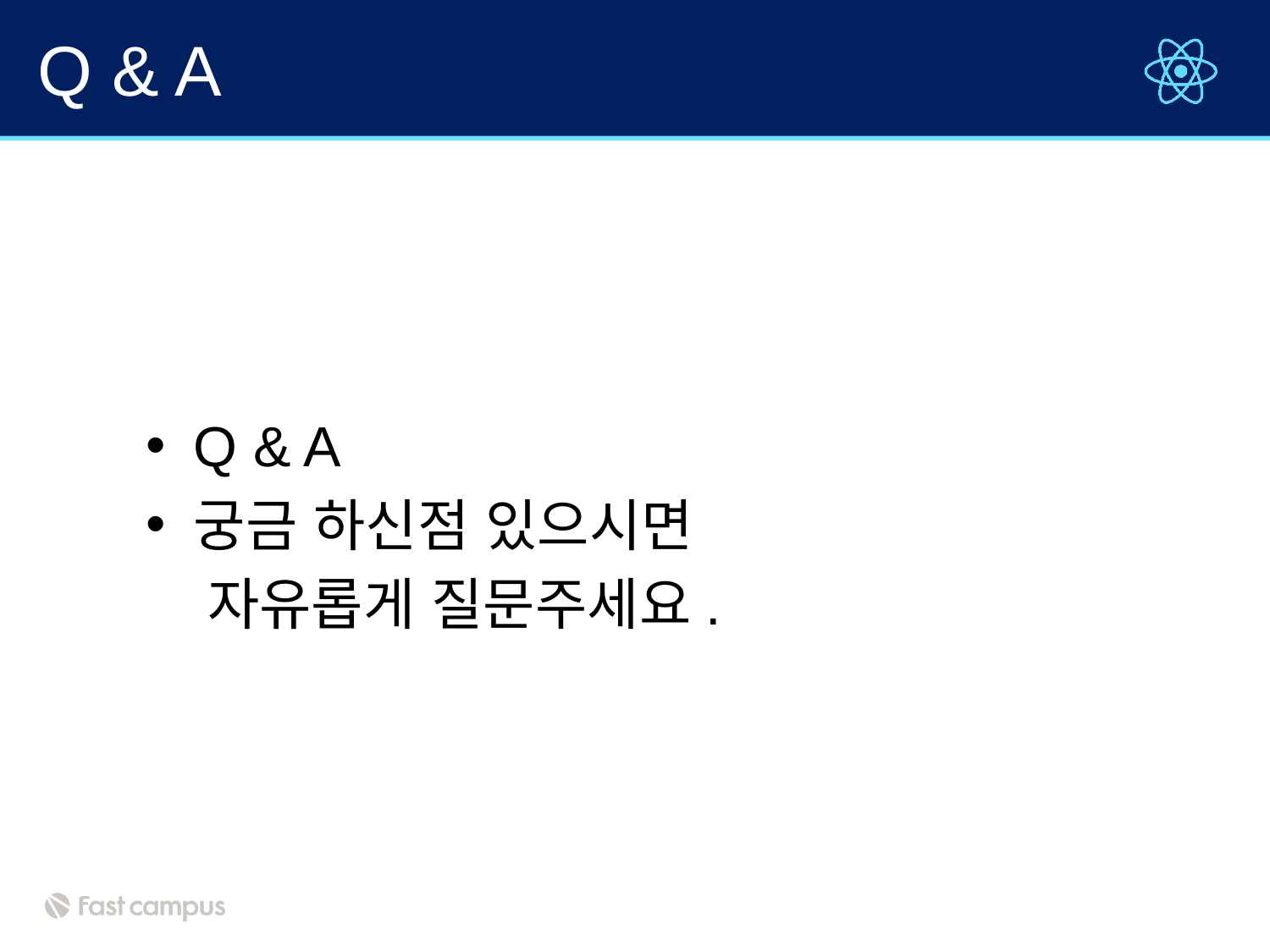

# Q & A

Q & A
궁금 하신점 있으시면
   자유롭게 질문주세요.